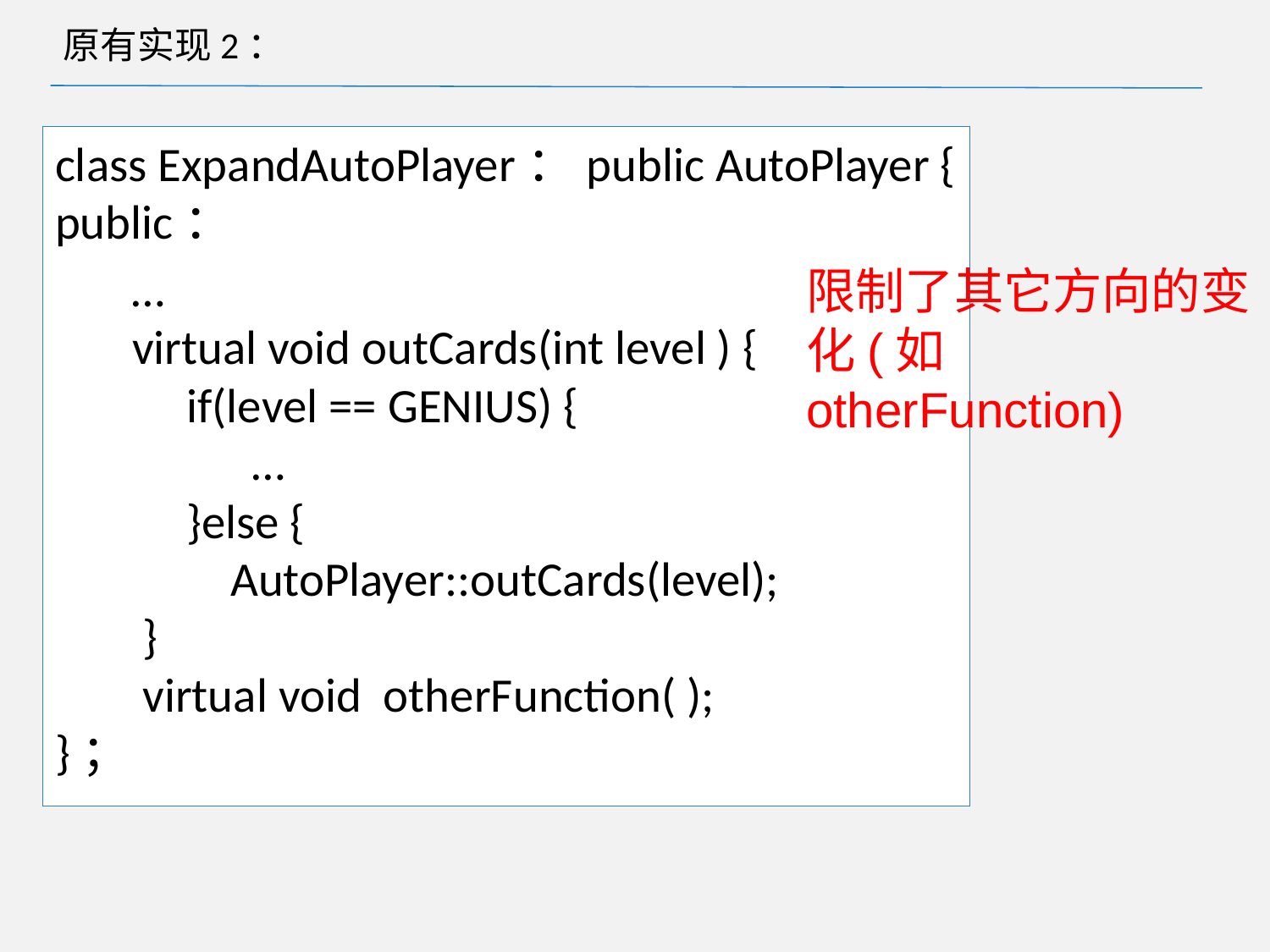

# 原有实现2：
class ExpandAutoPlayer：public AutoPlayer {
public：
       …
       virtual void outCards(int level ) {
            if(level == GENIUS) {
                  …
            }else {
                AutoPlayer::outCards(level);
        }
        virtual void  otherFunction( );
}；

限制了其它方向的变化(如 otherFunction)